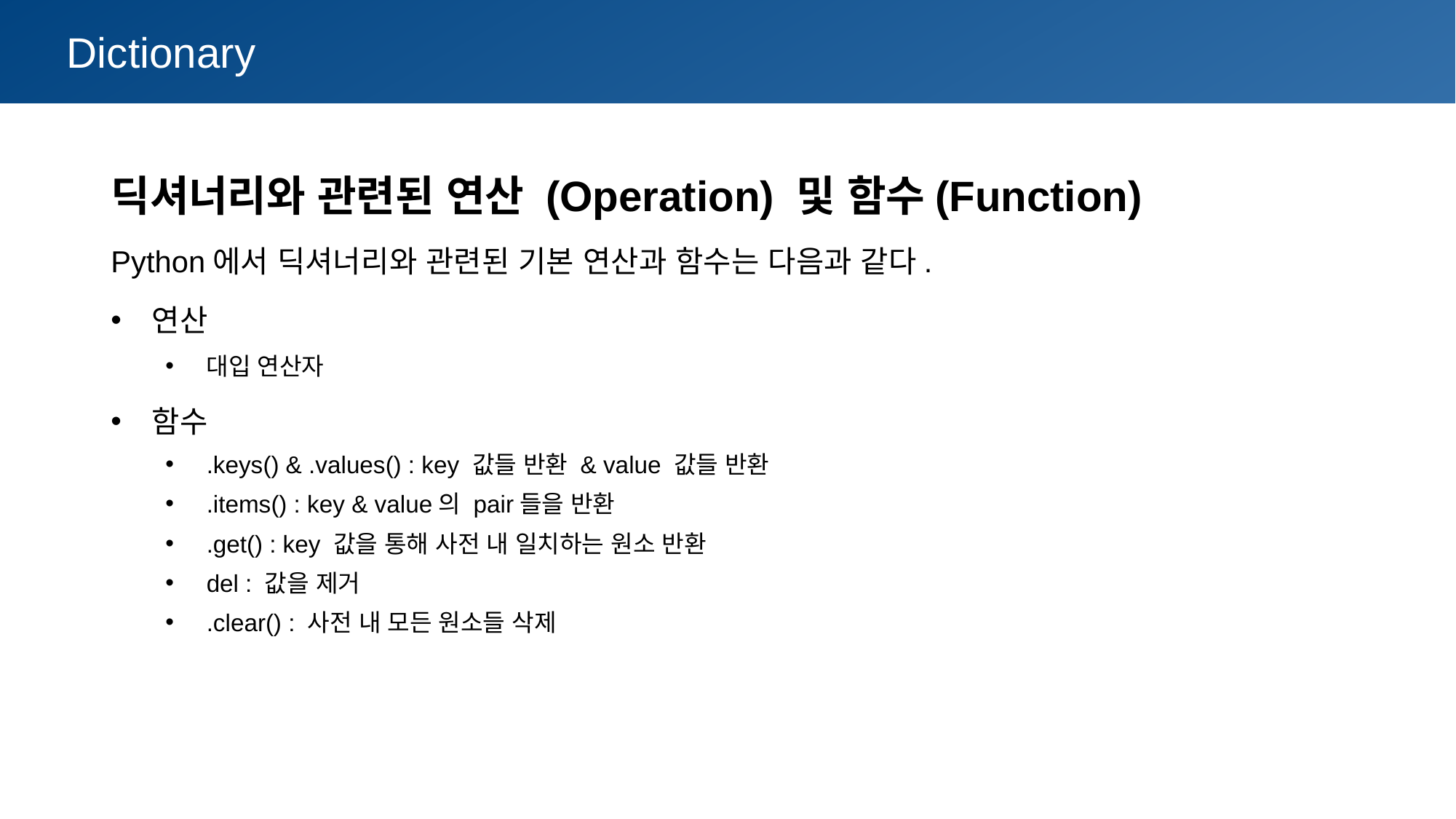

Dictionary
딕셔너리와 관련된 연산 (Operation) 및 함수(Function)
Python에서 딕셔너리와 관련된 기본 연산과 함수는 다음과 같다.
연산
대입 연산자
함수
.keys() & .values() : key 값들 반환 & value 값들 반환
.items() : key & value의 pair들을 반환
.get() : key 값을 통해 사전 내 일치하는 원소 반환
del : 값을 제거
.clear() : 사전 내 모든 원소들 삭제